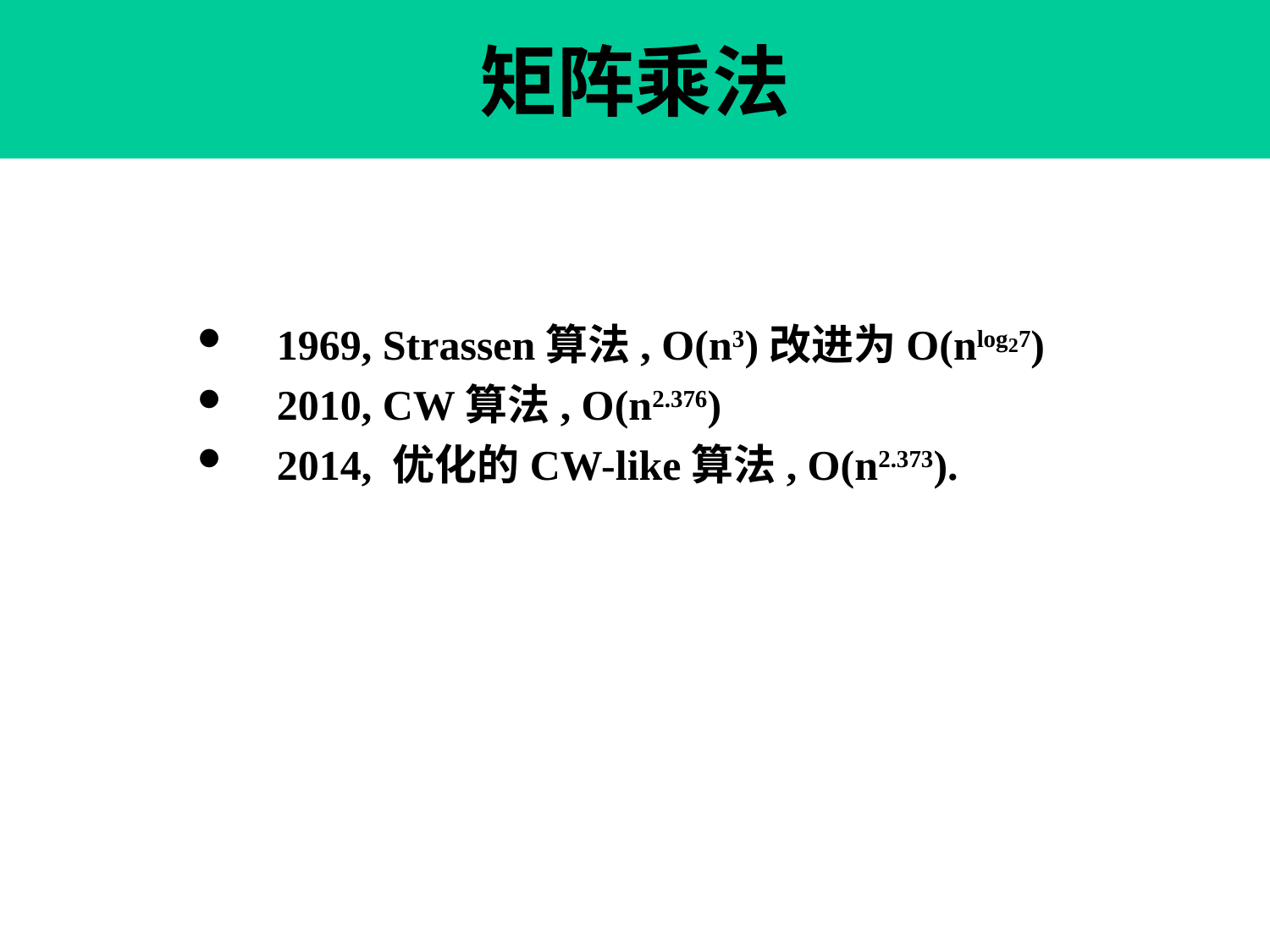

矩阵乘法
1969, Strassen算法, O(n3)改进为O(nlog27)
2010, CW算法, O(n2.376)
2014, 优化的CW-like算法, O(n2.373).